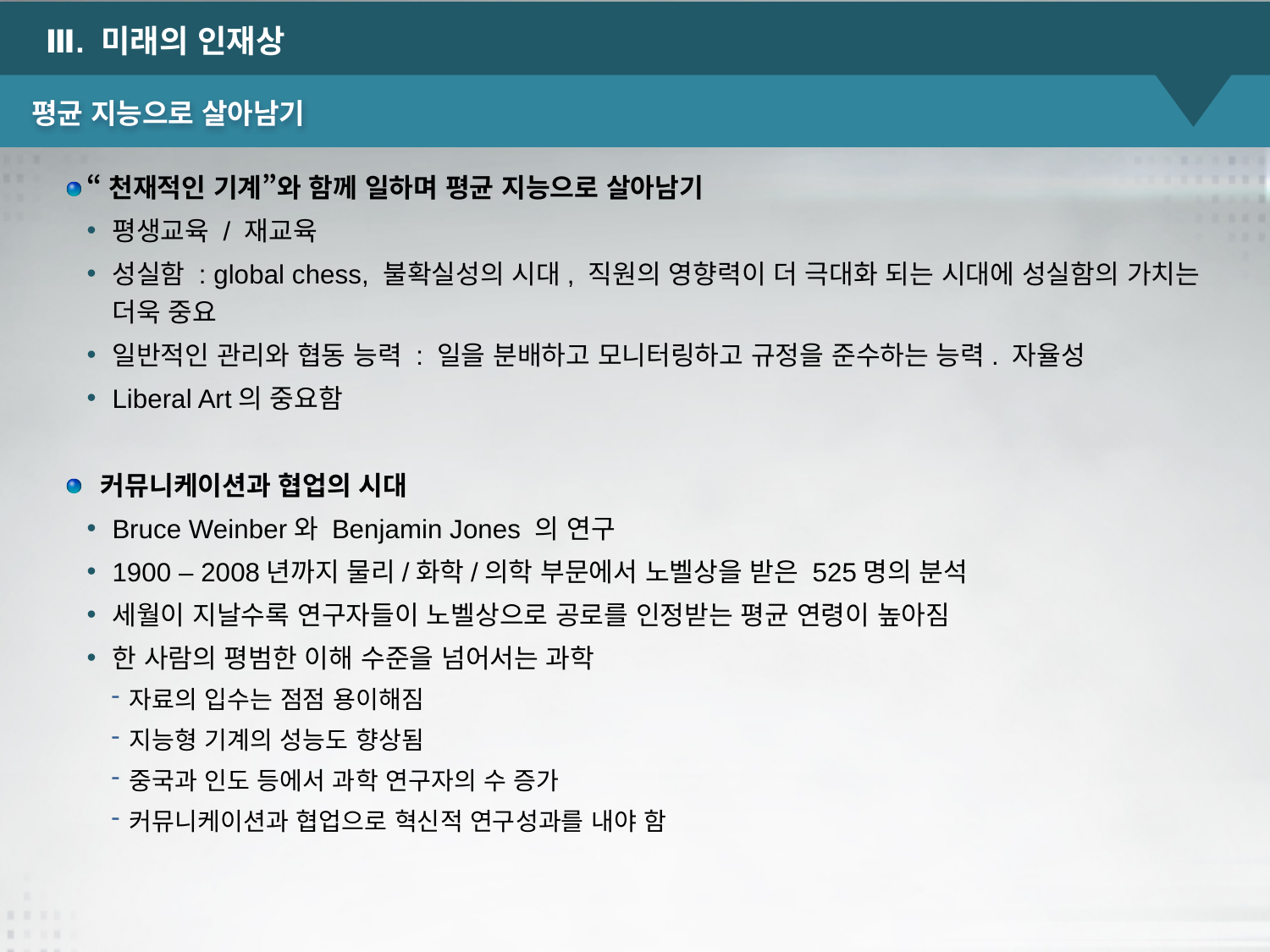

Ⅲ. 미래의 인재상
# 평균 지능으로 살아남기
“천재적인 기계”와 함께 일하며 평균 지능으로 살아남기
평생교육 / 재교육
성실함 : global chess, 불확실성의 시대, 직원의 영향력이 더 극대화 되는 시대에 성실함의 가치는 더욱 중요
일반적인 관리와 협동 능력 : 일을 분배하고 모니터링하고 규정을 준수하는 능력. 자율성
Liberal Art의 중요함

 커뮤니케이션과 협업의 시대
Bruce Weinber와 Benjamin Jones 의 연구
1900 – 2008년까지 물리/화학/의학 부문에서 노벨상을 받은 525명의 분석
세월이 지날수록 연구자들이 노벨상으로 공로를 인정받는 평균 연령이 높아짐
한 사람의 평범한 이해 수준을 넘어서는 과학
자료의 입수는 점점 용이해짐
지능형 기계의 성능도 향상됨
중국과 인도 등에서 과학 연구자의 수 증가
커뮤니케이션과 협업으로 혁신적 연구성과를 내야 함